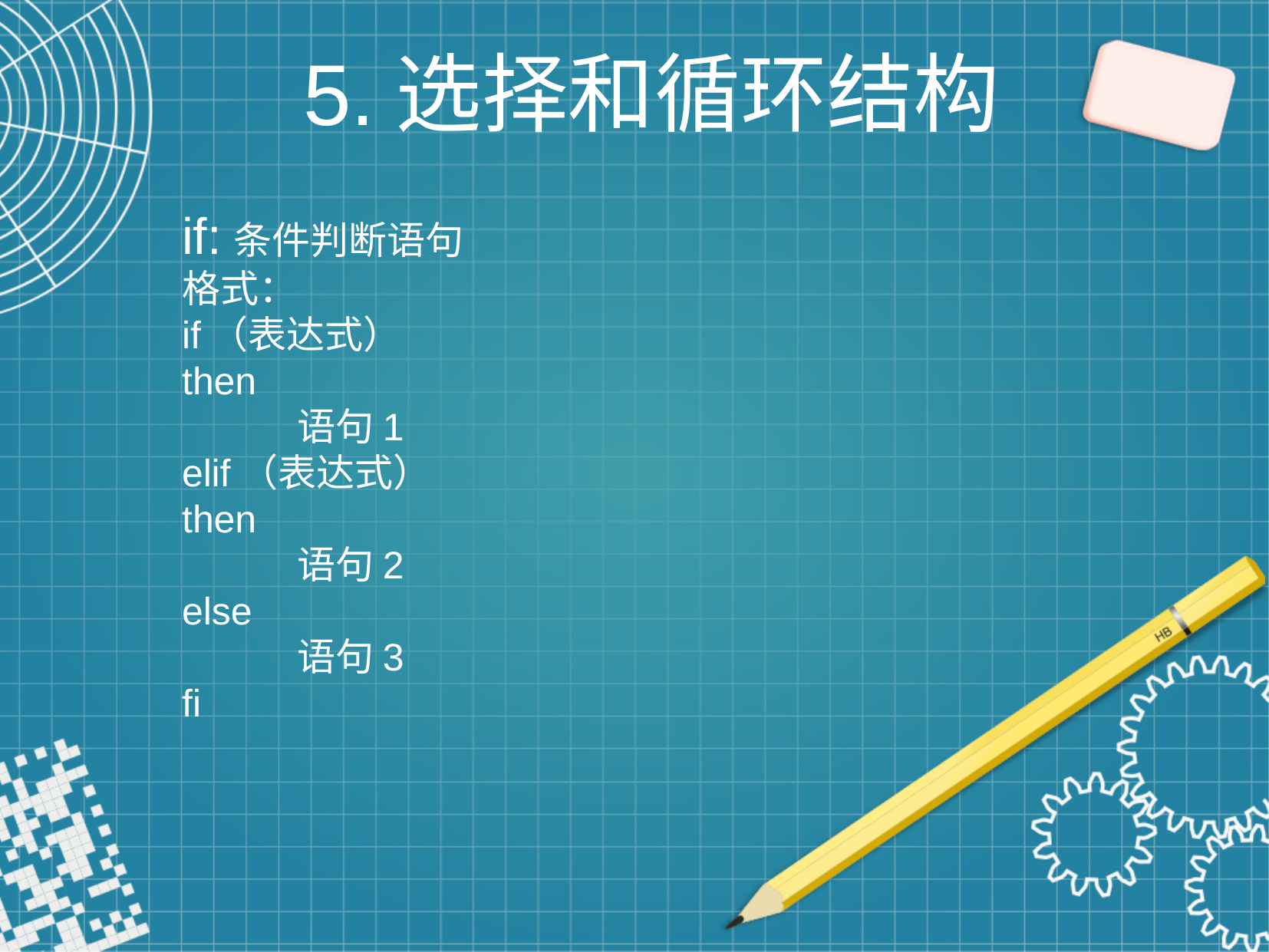

5.选择和循环结构
if:条件判断语句
格式：
if（表达式）
then
	语句1
elif（表达式）
then
	语句2
else
	语句3
fi